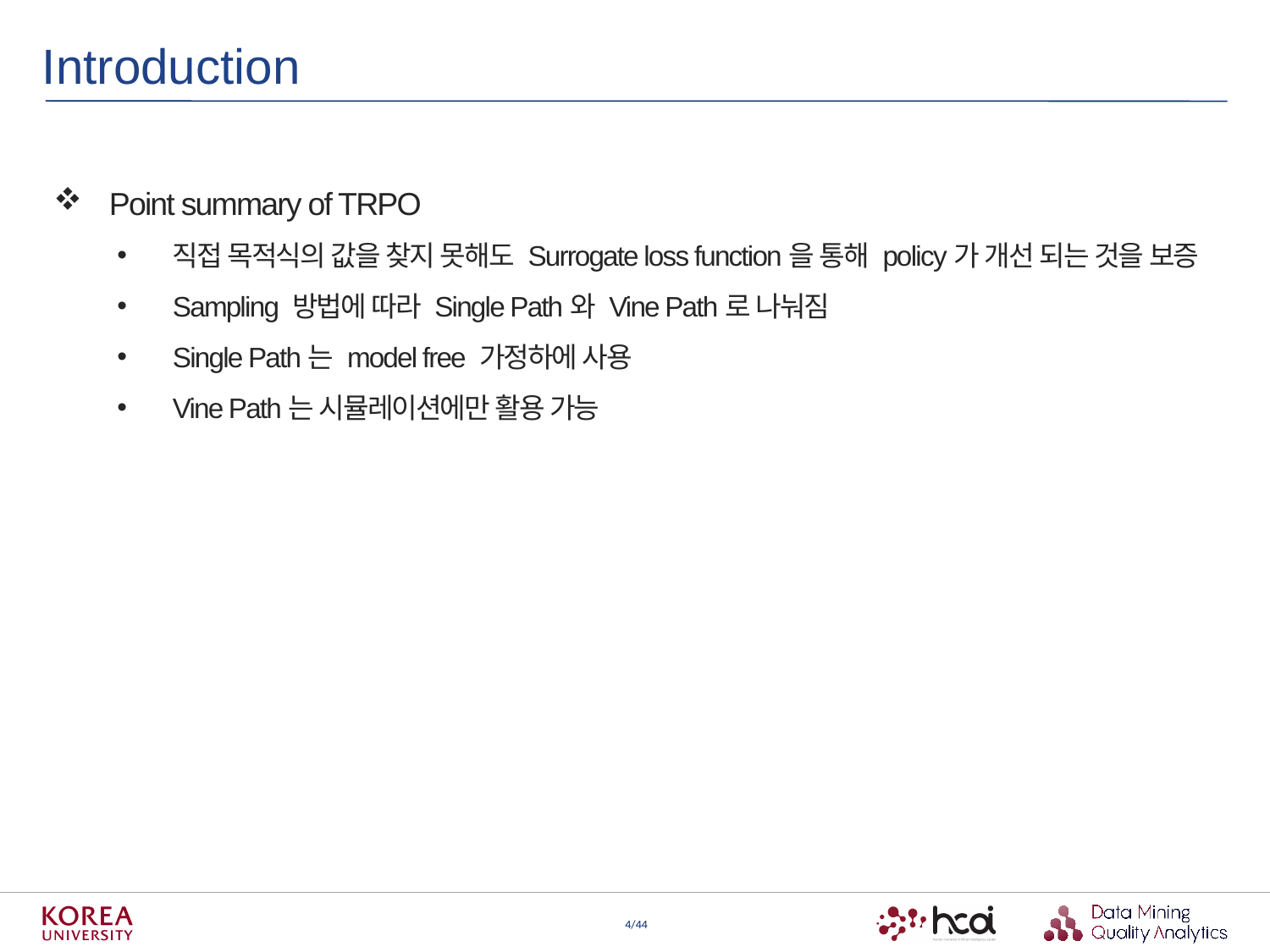

Introduction
Point summary of TRPO
직접 목적식의 값을 찾지 못해도 Surrogate loss function을 통해 policy가 개선 되는 것을 보증
Sampling 방법에 따라 Single Path와 Vine Path로 나눠짐
Single Path는 model free 가정하에 사용
Vine Path는 시뮬레이션에만 활용 가능